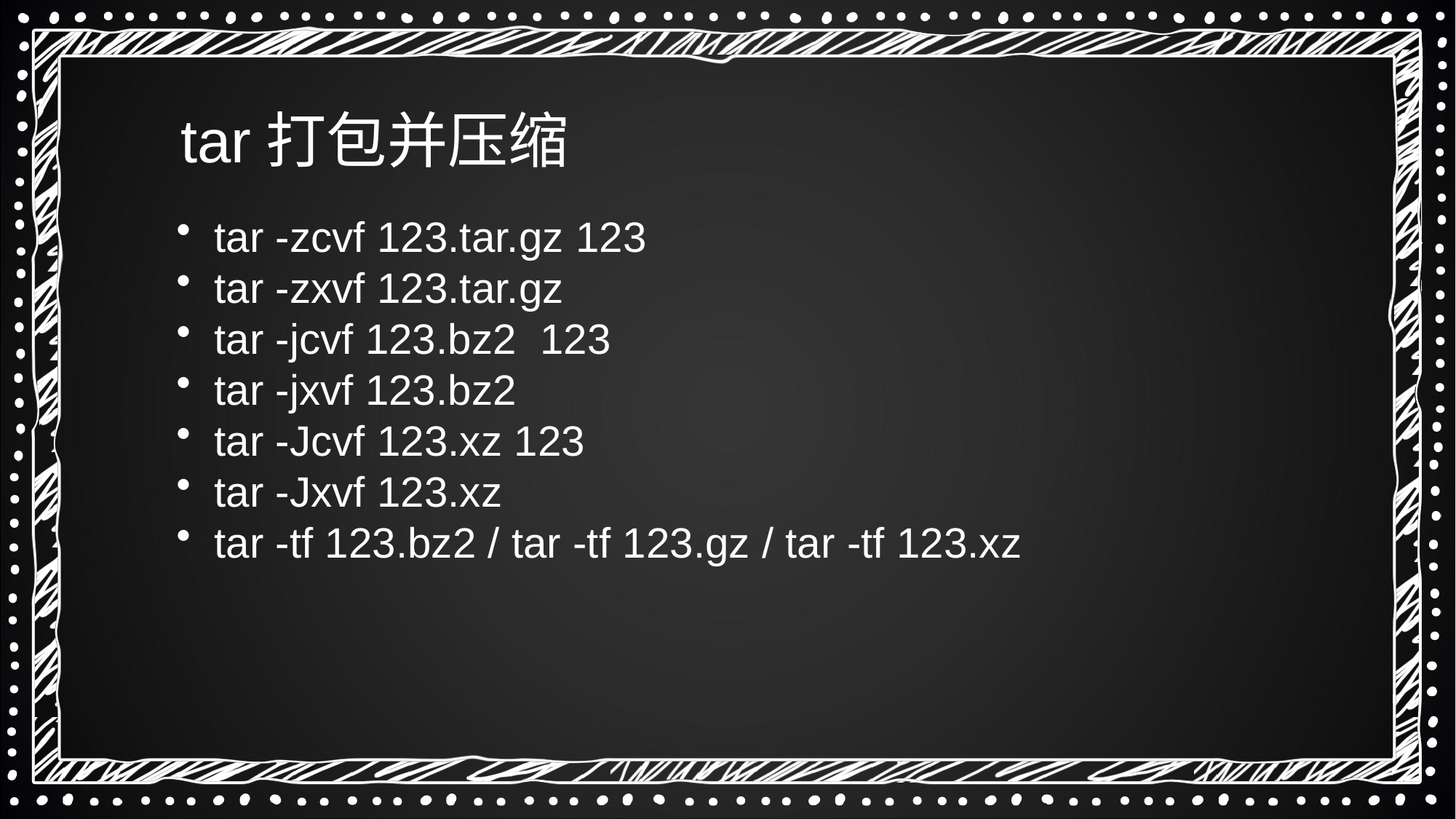

tar打包并压缩
 tar -zcvf 123.tar.gz 123
 tar -zxvf 123.tar.gz
 tar -jcvf 123.bz2  123
 tar -jxvf 123.bz2
 tar -Jcvf 123.xz 123
 tar -Jxvf 123.xz
 tar -tf 123.bz2 / tar -tf 123.gz / tar -tf 123.xz